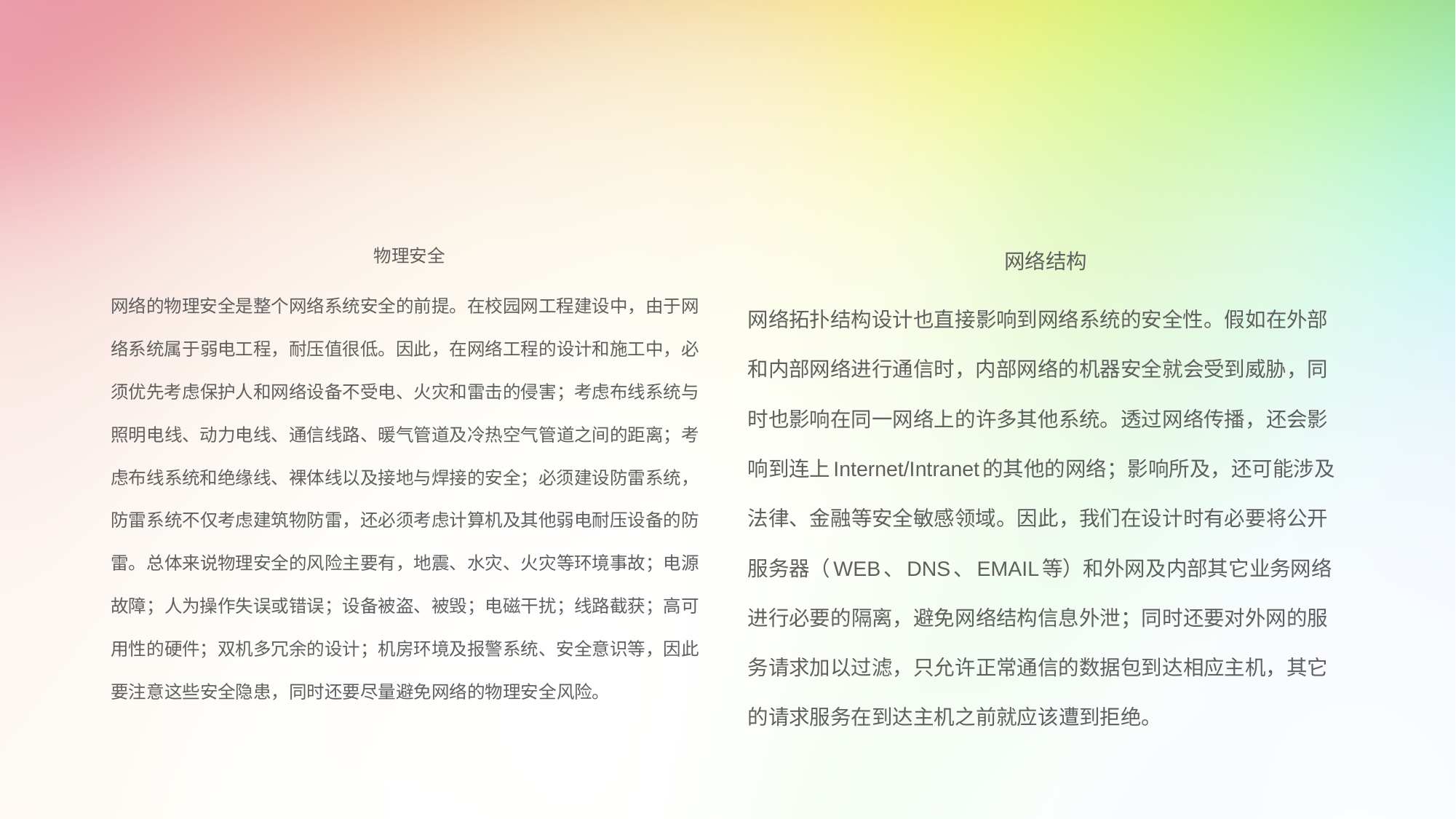

#
物理安全
网络的物理安全是整个网络系统安全的前提。在校园网工程建设中，由于网络系统属于弱电工程，耐压值很低。因此，在网络工程的设计和施工中，必须优先考虑保护人和网络设备不受电、火灾和雷击的侵害；考虑布线系统与照明电线、动力电线、通信线路、暖气管道及冷热空气管道之间的距离；考虑布线系统和绝缘线、裸体线以及接地与焊接的安全；必须建设防雷系统，防雷系统不仅考虑建筑物防雷，还必须考虑计算机及其他弱电耐压设备的防雷。总体来说物理安全的风险主要有，地震、水灾、火灾等环境事故；电源故障；人为操作失误或错误；设备被盗、被毁；电磁干扰；线路截获；高可用性的硬件；双机多冗余的设计；机房环境及报警系统、安全意识等，因此要注意这些安全隐患，同时还要尽量避免网络的物理安全风险。
网络结构
网络拓扑结构设计也直接影响到网络系统的安全性。假如在外部和内部网络进行通信时，内部网络的机器安全就会受到威胁，同时也影响在同一网络上的许多其他系统。透过网络传播，还会影响到连上Internet/Intranet的其他的网络；影响所及，还可能涉及法律、金融等安全敏感领域。因此，我们在设计时有必要将公开服务器（WEB、DNS、EMAIL等）和外网及内部其它业务网络进行必要的隔离，避免网络结构信息外泄；同时还要对外网的服务请求加以过滤，只允许正常通信的数据包到达相应主机，其它的请求服务在到达主机之前就应该遭到拒绝。